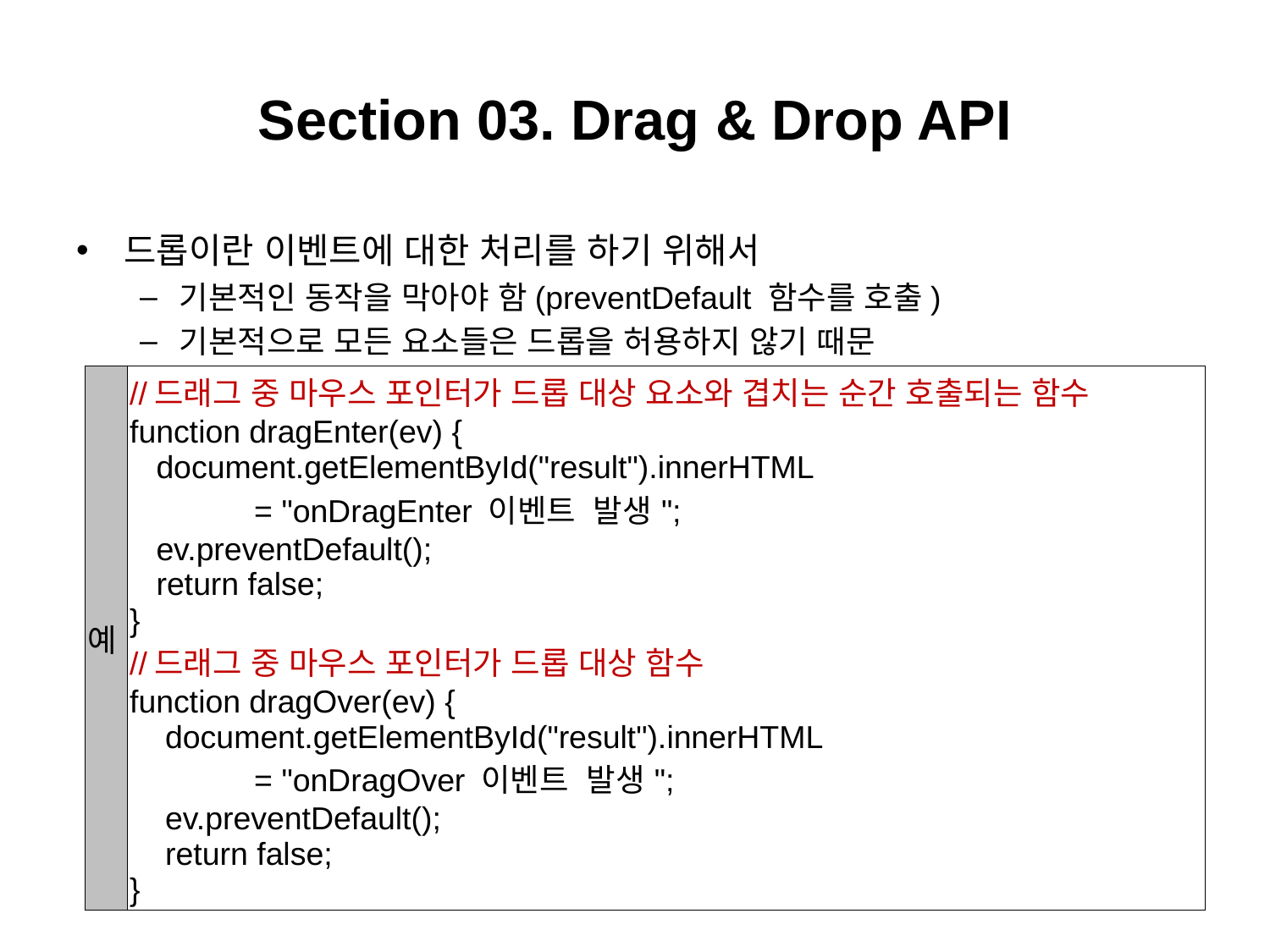

# Section 03. Drag & Drop API
드롭이란 이벤트에 대한 처리를 하기 위해서
기본적인 동작을 막아야 함(preventDefault 함수를 호출)
기본적으로 모든 요소들은 드롭을 허용하지 않기 때문

| 예 | //드래그 중 마우스 포인터가 드롭 대상 요소와 겹치는 순간 호출되는 함수 function dragEnter(ev) { document.getElementById("result").innerHTML = "onDragEnter 이벤트 발생"; ev.preventDefault(); return false; } //드래그 중 마우스 포인터가 드롭 대상 함수 function dragOver(ev) { document.getElementById("result").innerHTML = "onDragOver 이벤트 발생"; ev.preventDefault(); return false; } |
| --- | --- |